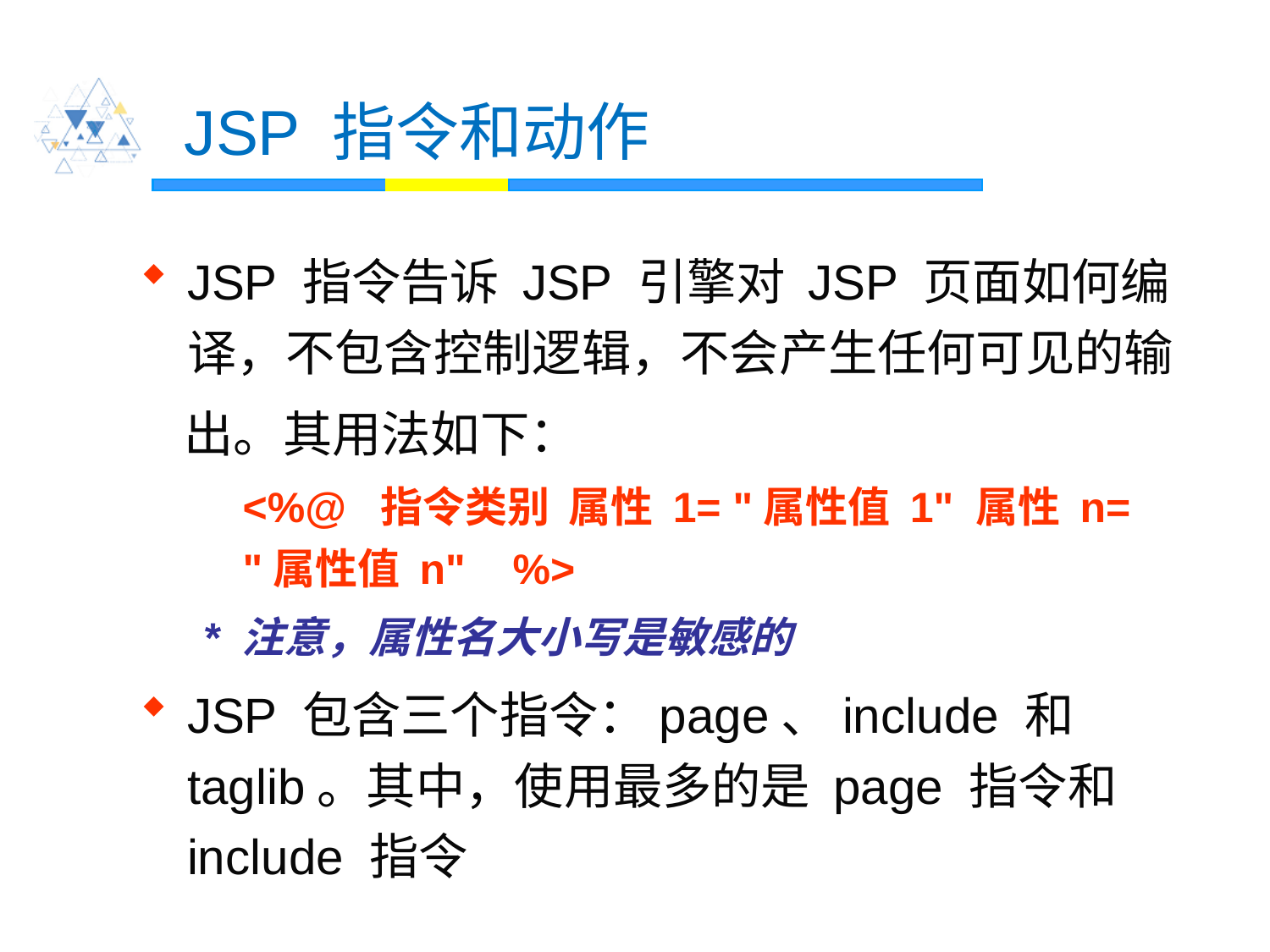

# JSP 指令和动作
JSP 指令告诉 JSP 引擎对 JSP 页面如何编译，不包含控制逻辑，不会产生任何可见的输
   出。其用法如下：
	<%@  指令类别  属性 1= "属性值 1" 属性 n= "属性值 n"    %>
* 注意，属性名大小写是敏感的
JSP 包含三个指令：page、include 和 taglib。其中，使用最多的是 page 指令和 include 指令